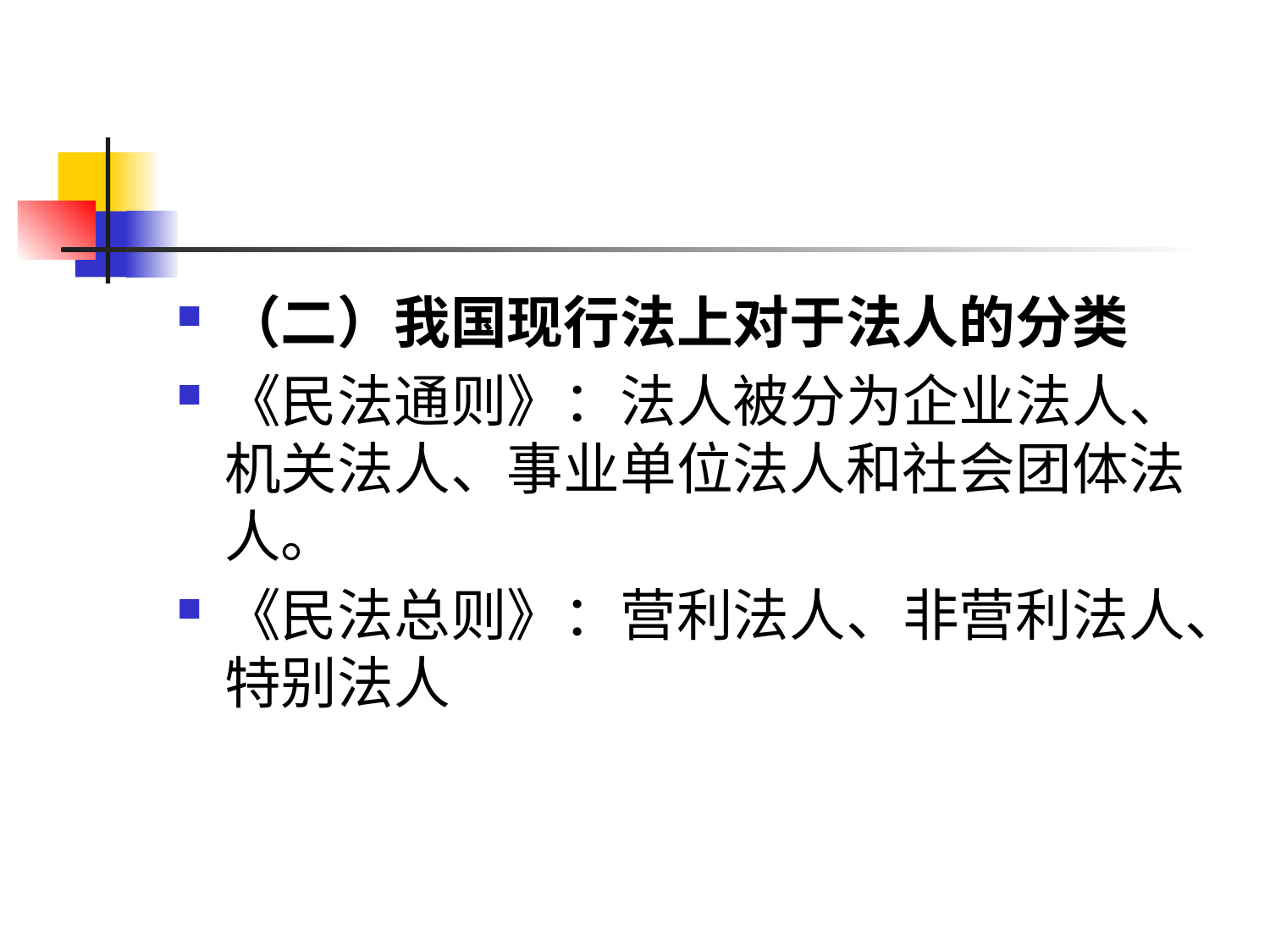

#
（二）我国现行法上对于法人的分类
《民法通则》：法人被分为企业法人、机关法人、事业单位法人和社会团体法人。
《民法总则》：营利法人、非营利法人、特别法人